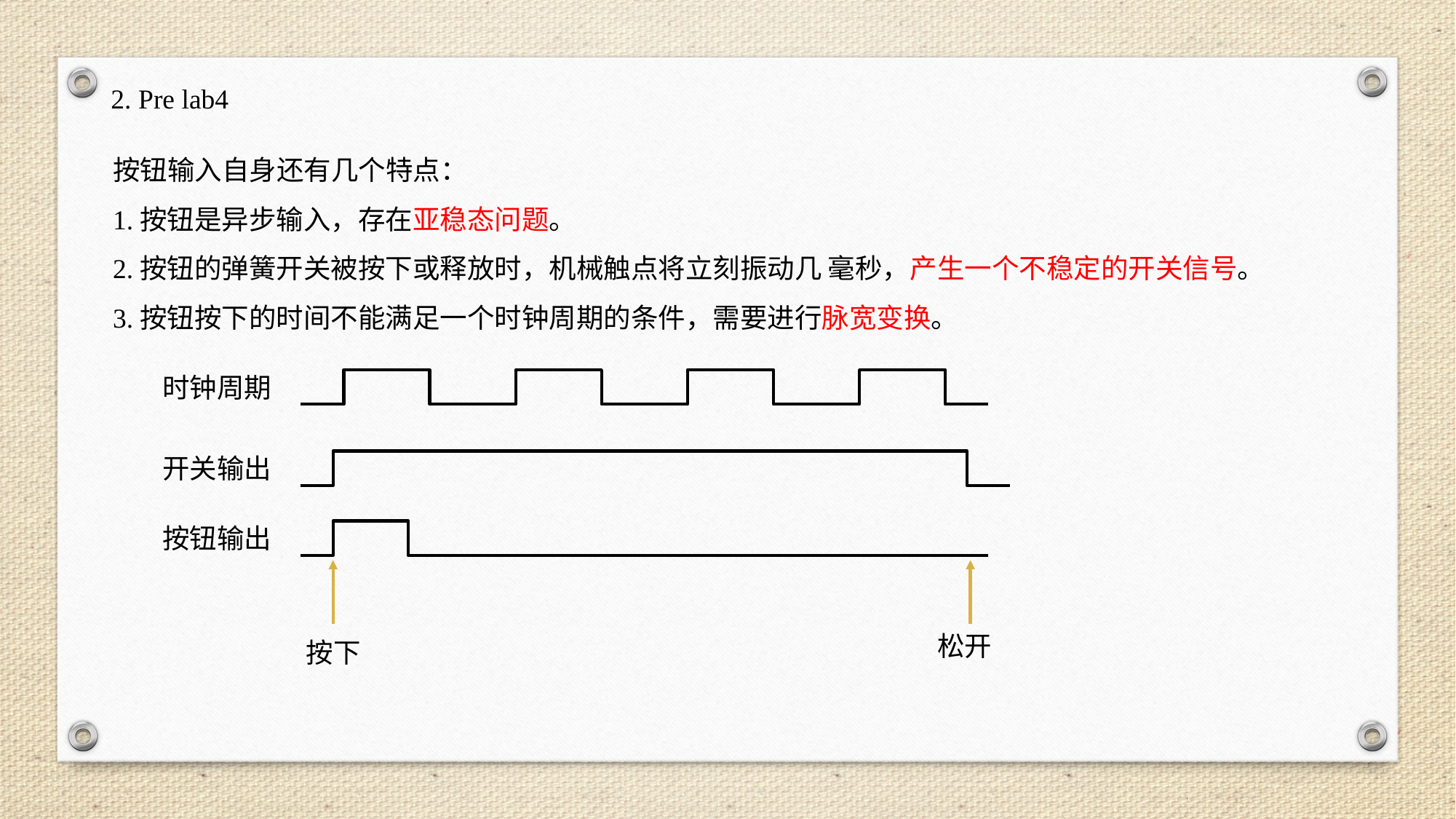

2. Pre lab4
按钮输入自身还有几个特点：
1.按钮是异步输入，存在亚稳态问题。
2.按钮的弹簧开关被按下或释放时，机械触点将立刻振动几 毫秒，产生一个不稳定的开关信号。
3.按钮按下的时间不能满足一个时钟周期的条件，需要进行脉宽变换。
时钟周期
开关输出
按钮输出
松开
按下